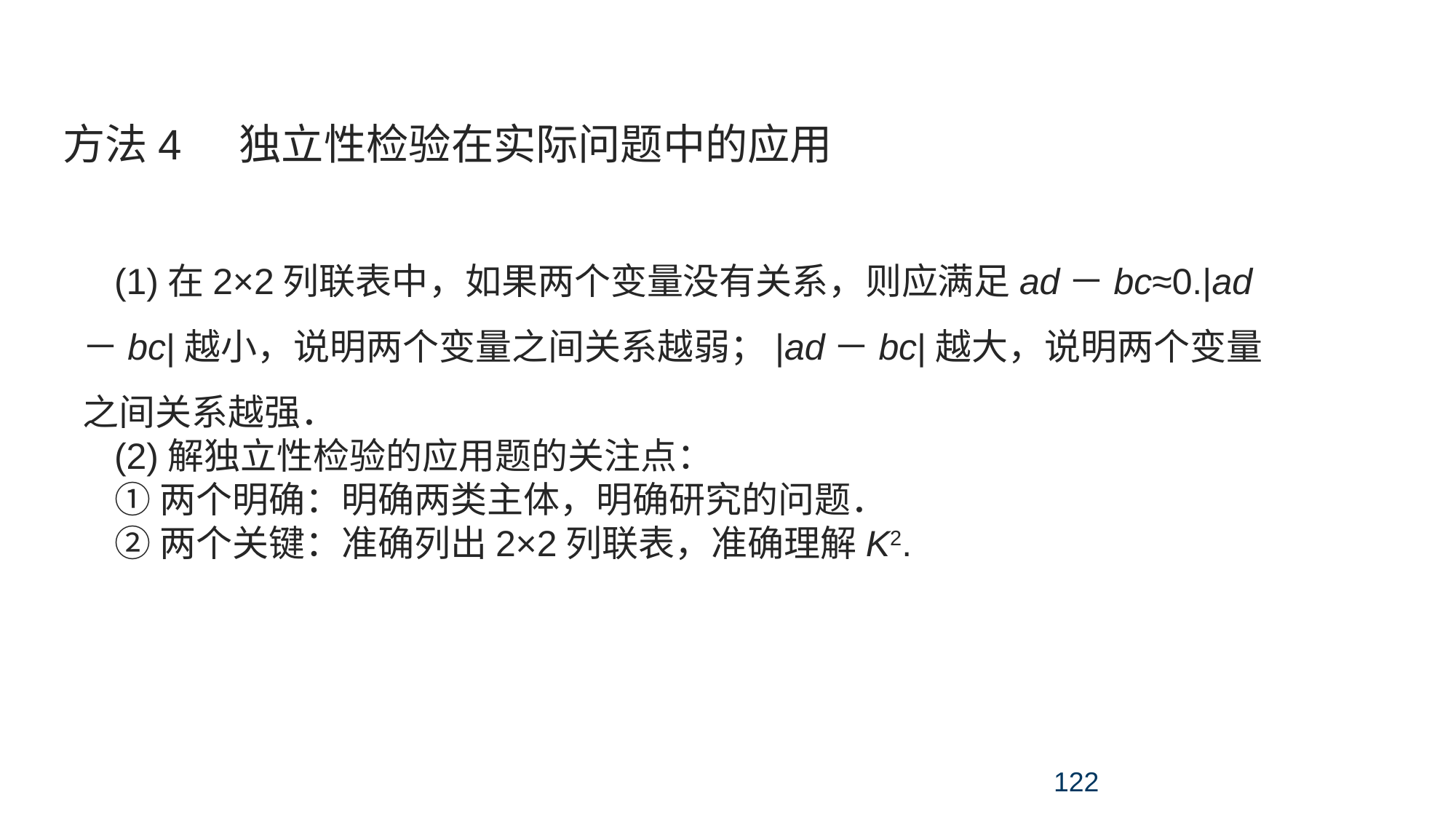

考点四 统计与统计案例
方法4    独立性检验在实际问题中的应用
(1)在2×2列联表中，如果两个变量没有关系，则应满足ad－bc≈0.|ad－bc|越小，说明两个变量之间关系越弱；|ad－bc|越大，说明两个变量之间关系越强．
(2)解独立性检验的应用题的关注点：
①两个明确：明确两类主体，明确研究的问题．
②两个关键：准确列出2×2列联表，准确理解K2.
122